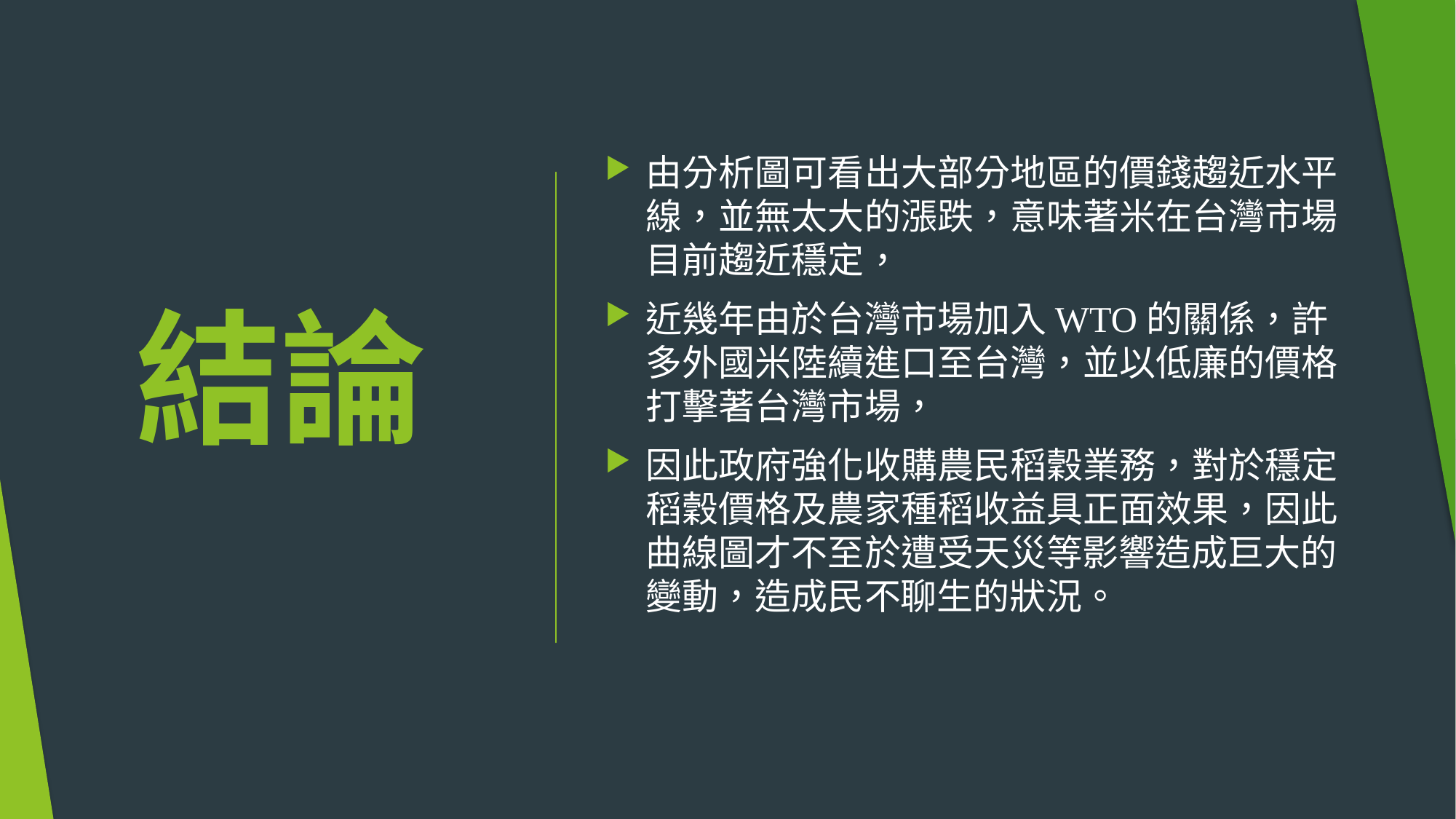

由分析圖可看出大部分地區的價錢趨近水平線，並無太大的漲跌，意味著米在台灣市場目前趨近穩定，
近幾年由於台灣市場加入WTO的關係，許多外國米陸續進口至台灣，並以低廉的價格打擊著台灣市場，
因此政府強化收購農民稻穀業務，對於穩定稻穀價格及農家種稻收益具正面效果，因此曲線圖才不至於遭受天災等影響造成巨大的變動，造成民不聊生的狀況。

# 結論